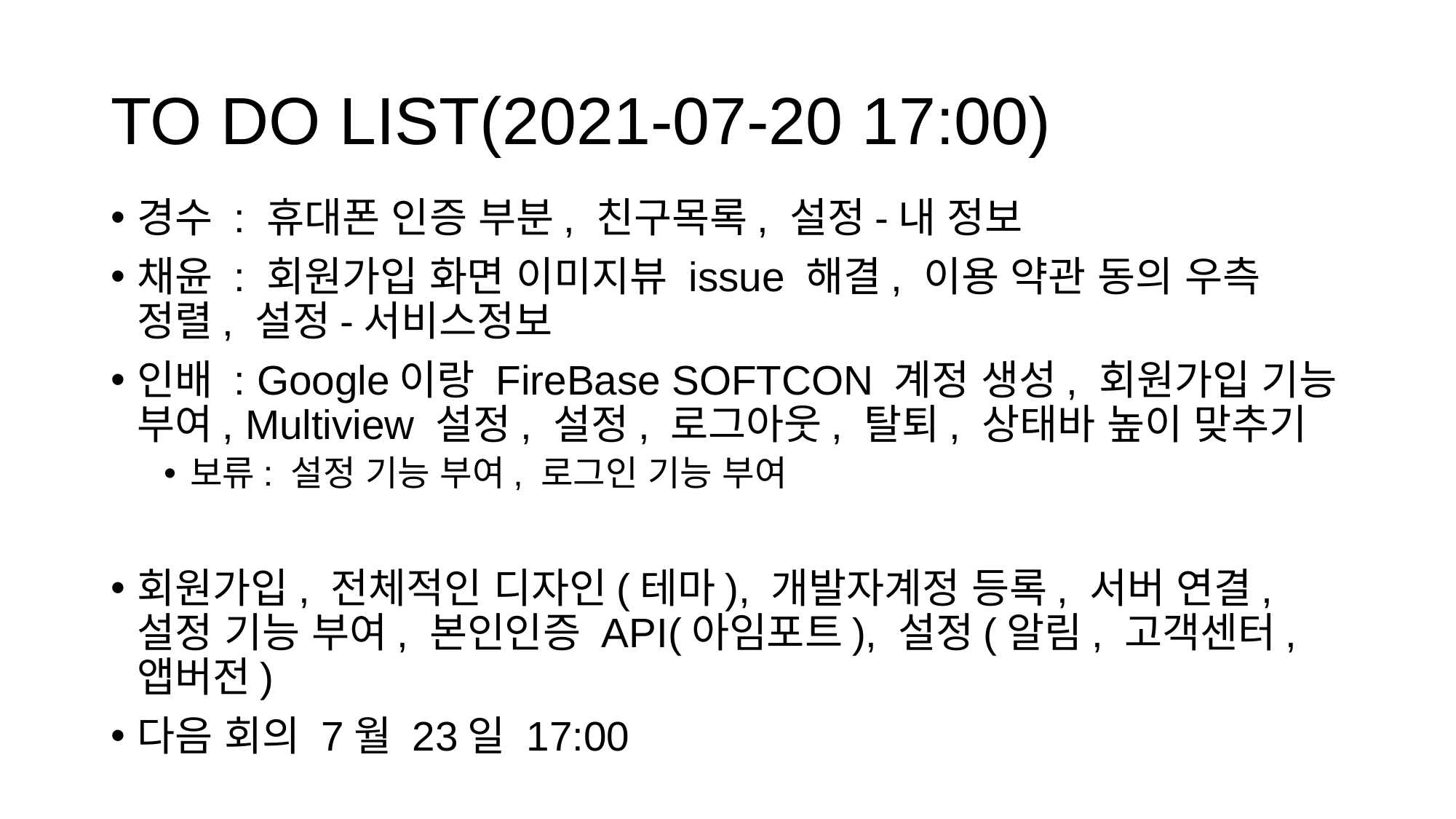

# TO DO LIST(2021-07-20 17:00)
경수 : 휴대폰 인증 부분, 친구목록, 설정-내 정보
채윤 : 회원가입 화면 이미지뷰 issue 해결, 이용 약관 동의 우측 정렬, 설정-서비스정보
인배 : Google이랑 FireBase SOFTCON 계정 생성, 회원가입 기능 부여, Multiview 설정, 설정, 로그아웃, 탈퇴, 상태바 높이 맞추기
보류: 설정 기능 부여, 로그인 기능 부여

회원가입, 전체적인 디자인(테마), 개발자계정 등록, 서버 연결, 설정 기능 부여, 본인인증 API(아임포트), 설정(알림, 고객센터, 앱버전)
다음 회의 7월 23일 17:00